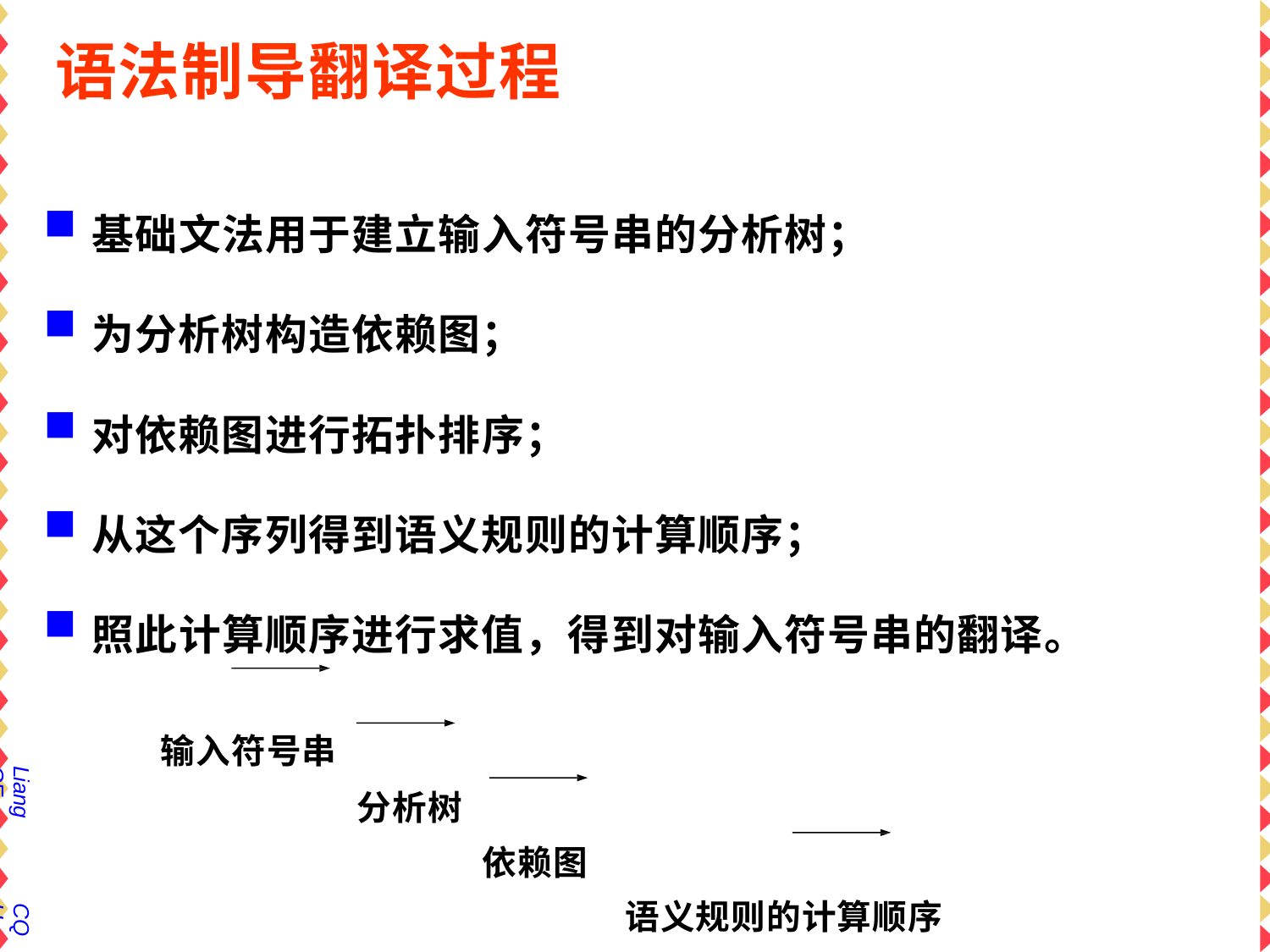

# 语法制导翻译过程
基础文法用于建立输入符号串的分析树；
为分析树构造依赖图；
对依赖图进行拓扑排序；
从这个序列得到语义规则的计算顺序；
照此计算顺序进行求值，得到对输入符号串的翻译。

输入符号串
分析树
依赖图
语义规则的计算顺序
计算结果

Liang GE

CQU
26